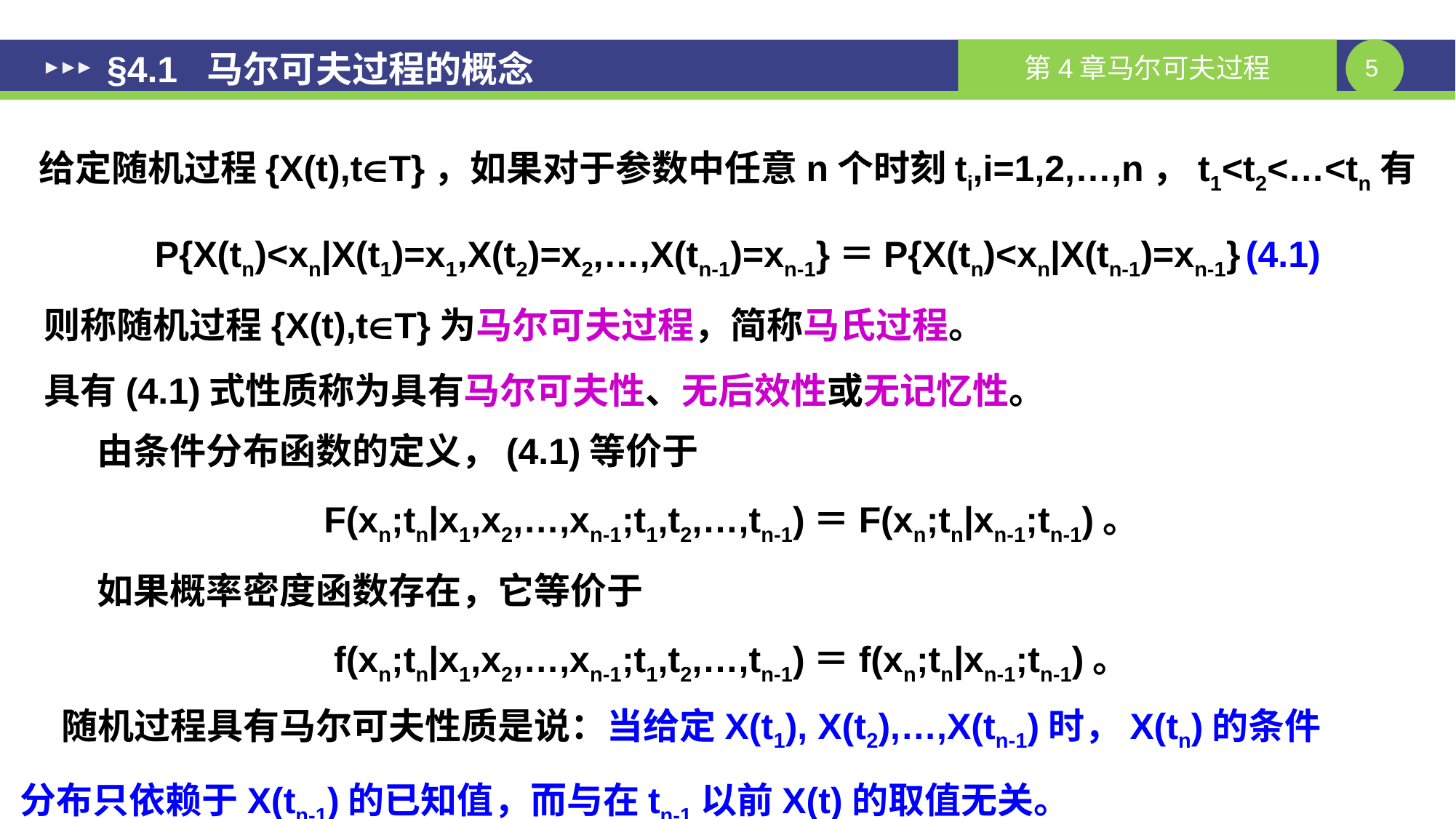

# §4.1  马尔可夫过程的概念
给定随机过程{X(t),t∈T}，如果对于参数中任意n个时刻ti,i=1,2,…,n，t1<t2<…<tn有
P{X(tn)<xn|X(t1)=x1,X(t2)=x2,…,X(tn-1)=xn-1}＝P{X(tn)<xn|X(tn-1)=xn-1}	(4.1)
则称随机过程{X(t),t∈T}为马尔可夫过程，简称马氏过程。
具有(4.1)式性质称为具有马尔可夫性、无后效性或无记忆性。
    由条件分布函数的定义，(4.1)等价于
F(xn;tn|x1,x2,…,xn-1;t1,t2,…,tn-1)＝F(xn;tn|xn-1;tn-1)。
    如果概率密度函数存在，它等价于
f(xn;tn|x1,x2,…,xn-1;t1,t2,…,tn-1)＝f(xn;tn|xn-1;tn-1)。
    随机过程具有马尔可夫性质是说：当给定X(t1), X(t2),…,X(tn-1)时，X(tn)的条件分布只依赖于X(tn-1)的已知值，而与在tn-1以前X(t)的取值无关。